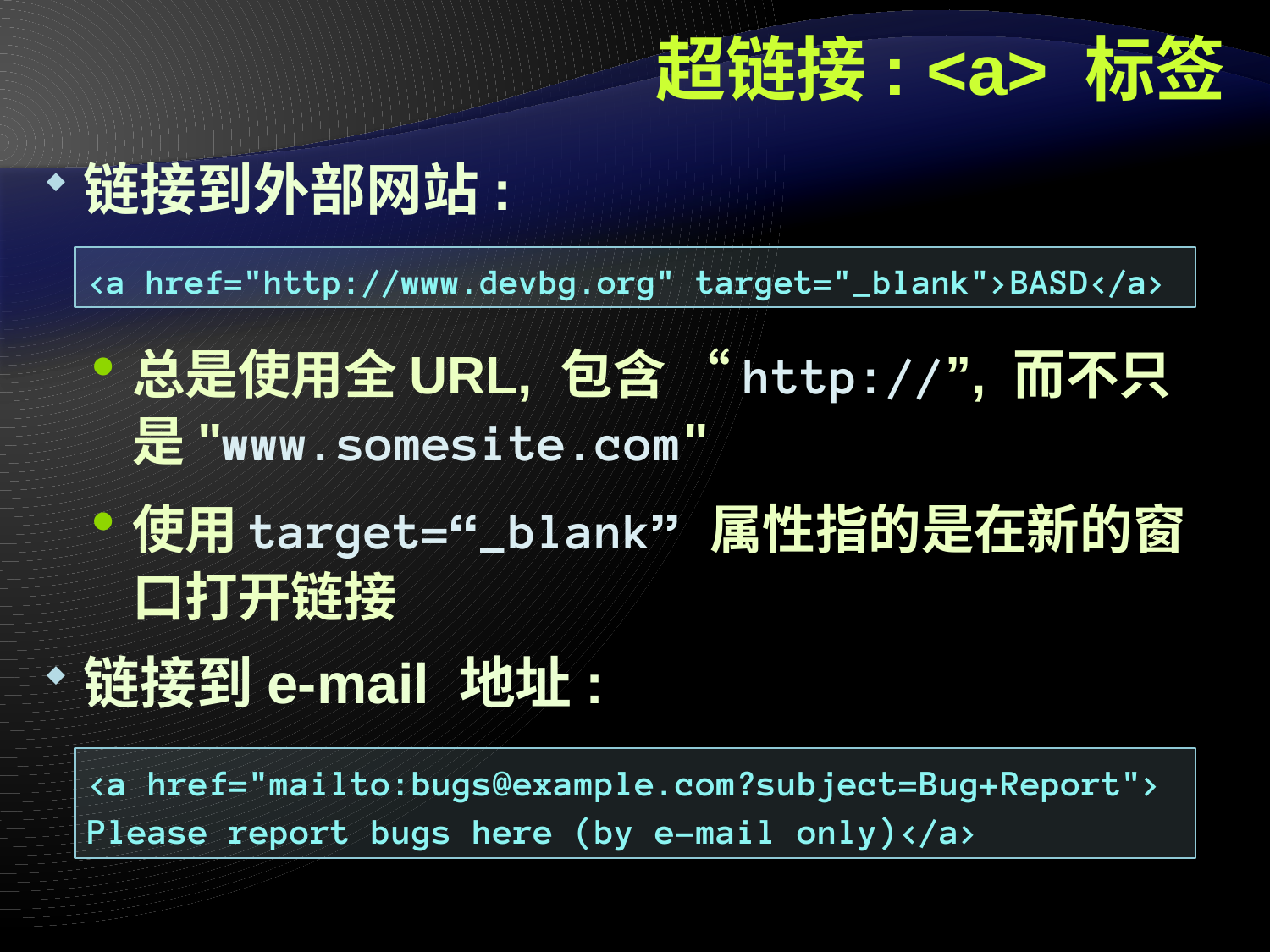

# 超链接: <a> 标签
链接到外部网站:

总是使用全URL, 包含 “http://”, 而不只是"www.somesite.com"
使用target=“_blank” 属性指的是在新的窗口打开链接
链接到e-mail 地址:
<a href="http://www.devbg.org" target="_blank">BASD</a>
<a href="mailto:bugs@example.com?subject=Bug+Report">
Please report bugs here (by e-mail only)</a>
36